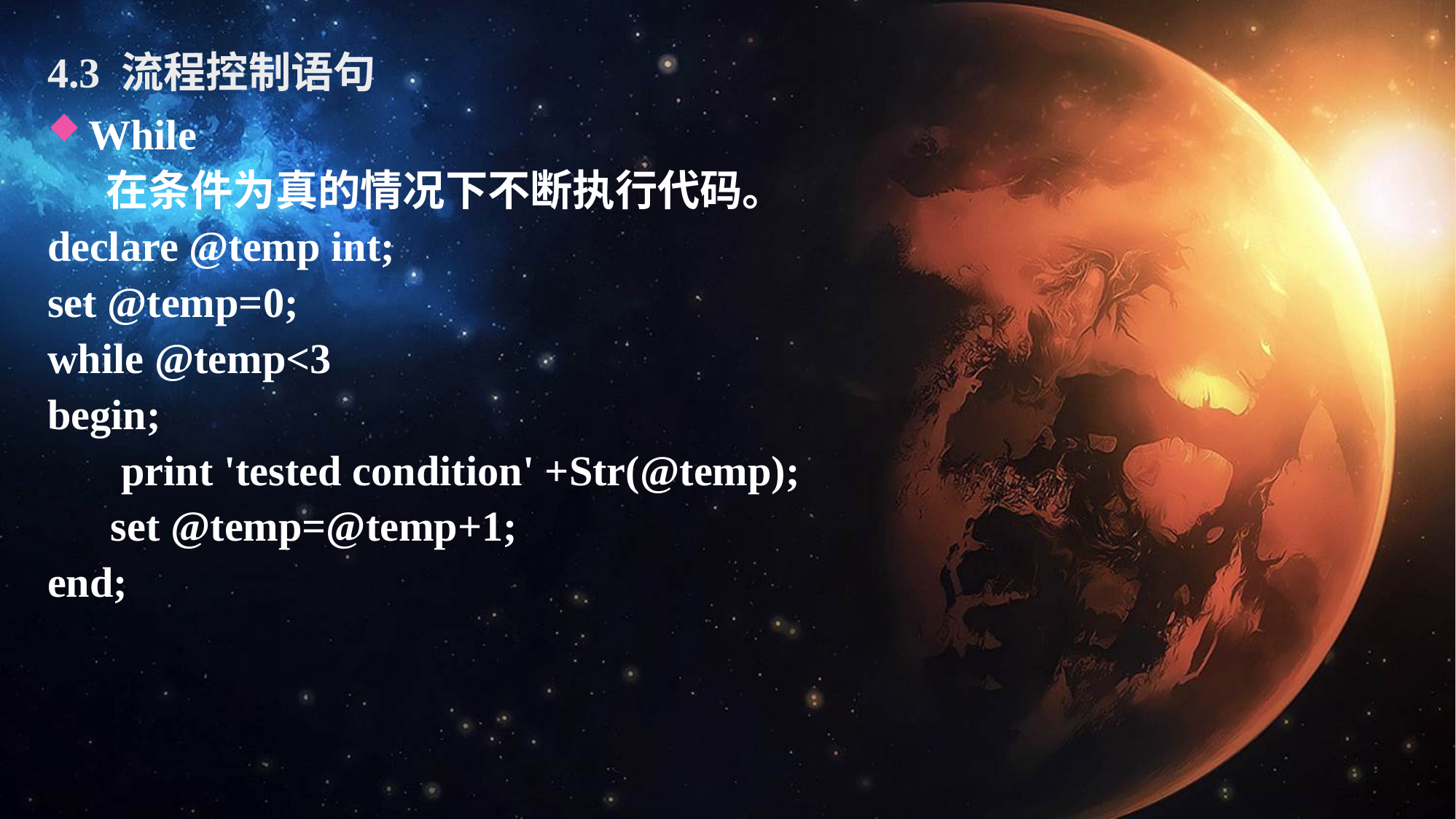

4.3 流程控制语句
While
     在条件为真的情况下不断执行代码。
declare @temp int;
set @temp=0;
while @temp<3
begin;
       print 'tested condition' +Str(@temp);
      set @temp=@temp+1;
end;